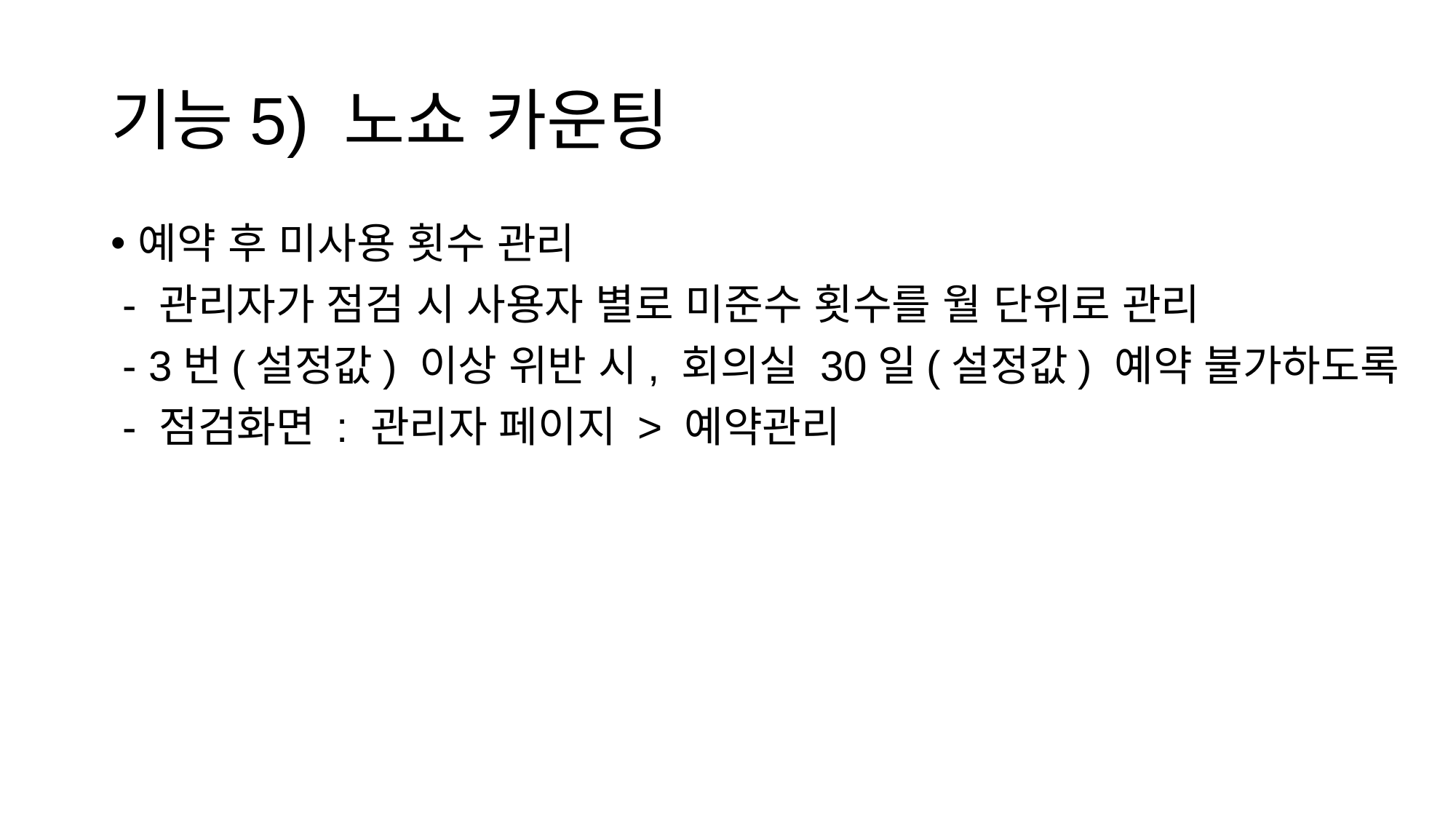

# 기능5) 노쇼 카운팅
예약 후 미사용 횟수 관리
 - 관리자가 점검 시 사용자 별로 미준수 횟수를 월 단위로 관리
 - 3번(설정값) 이상 위반 시, 회의실 30일(설정값) 예약 불가하도록
 - 점검화면 : 관리자 페이지 > 예약관리